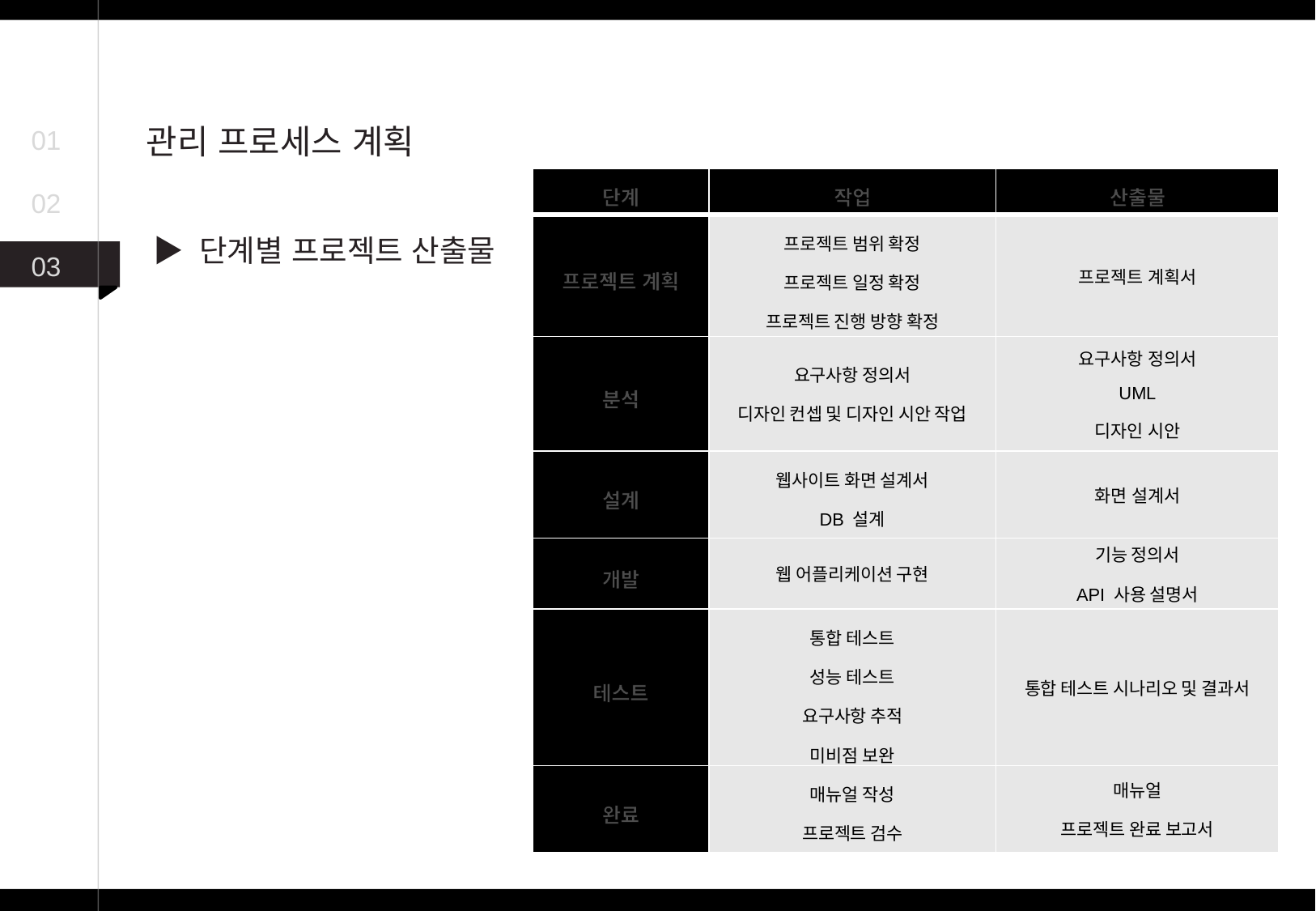

관리 프로세스 계획
01
| 단계 | 작업 | 산출물 |
| --- | --- | --- |
| 프로젝트 계획 | 프로젝트 범위 확정 프로젝트 일정 확정 프로젝트 진행 방향 확정 | 프로젝트 계획서 |
| 분석 | 요구사항 정의서 디자인 컨셉 및 디자인 시안 작업 | 요구사항 정의서 UML 디자인 시안 |
| 설계 | 웹사이트 화면 설계서 DB 설계 | 화면 설계서 |
| 개발 | 웹 어플리케이션 구현 | 기능 정의서 API 사용 설명서 |
| 테스트 | 통합 테스트 성능 테스트 요구사항 추적 미비점 보완 | 통합 테스트 시나리오 및 결과서 |
| 완료 | 매뉴얼 작성 프로젝트 검수 | 매뉴얼 프로젝트 완료 보고서 |
02
▶ 단계별 프로젝트 산출물

03